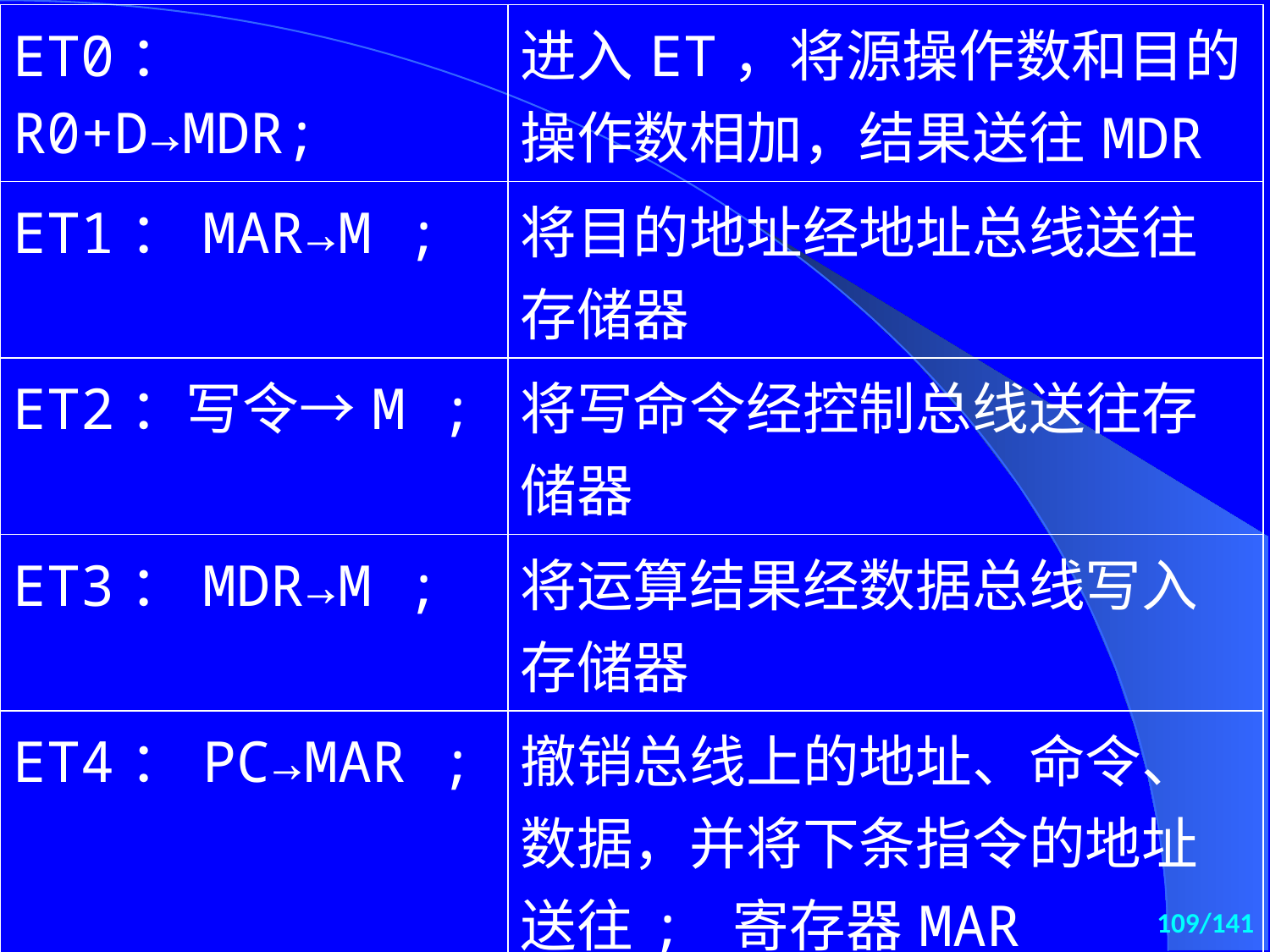

| ET0：R0+D→MDR; | 进入ET，将源操作数和目的操作数相加，结果送往MDR |
| --- | --- |
| ET1：MAR→M ; | 将目的地址经地址总线送往存储器 |
| ET2：写令→M ; | 将写命令经控制总线送往存储器 |
| ET3：MDR→M ; | 将运算结果经数据总线写入存储器 |
| ET4：PC→MAR ; | 撤销总线上的地址、命令、数据，并将下条指令的地址送往; 寄存器MAR |
109/141